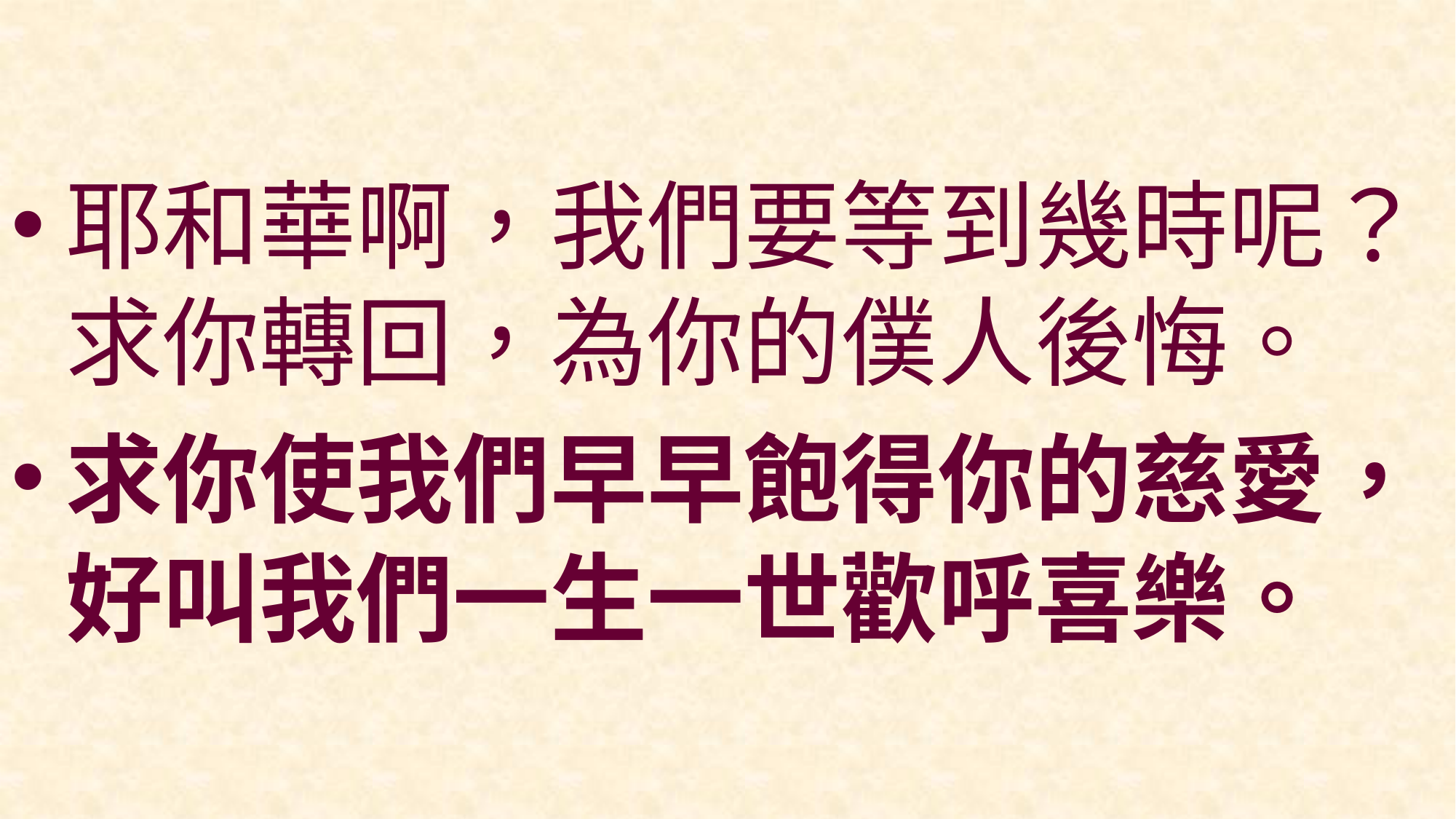

耶和華啊，我們要等到幾時呢？求你轉回，為你的僕人後悔。
求你使我們早早飽得你的慈愛，好叫我們一生一世歡呼喜樂。